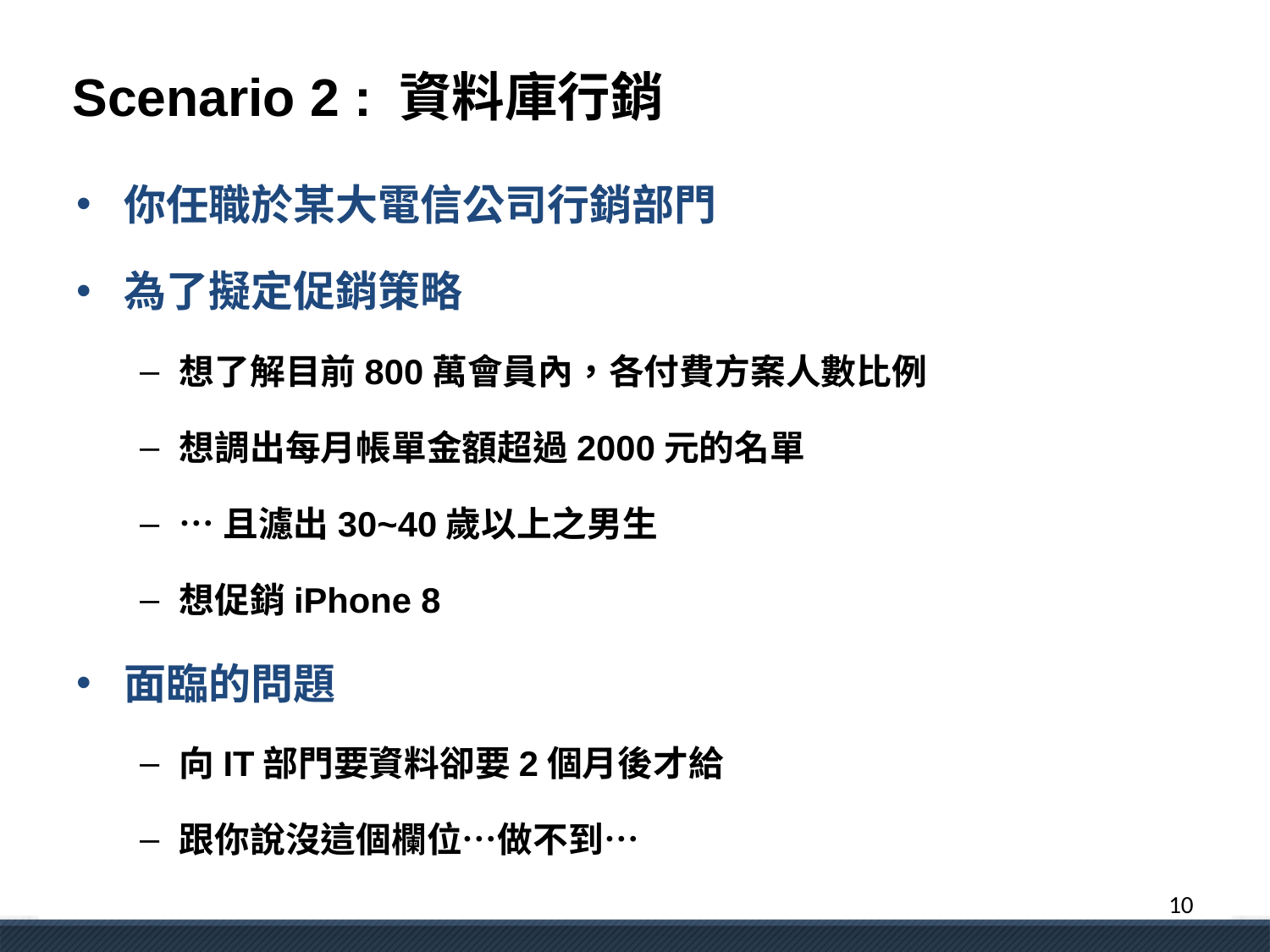

# Scenario 2 : 資料庫行銷
你任職於某大電信公司行銷部門
為了擬定促銷策略
想了解目前800萬會員內，各付費方案人數比例
想調出每月帳單金額超過2000元的名單
…且濾出30~40歲以上之男生
想促銷iPhone 8
面臨的問題
向IT部門要資料卻要2個月後才給
跟你說沒這個欄位…做不到…
10